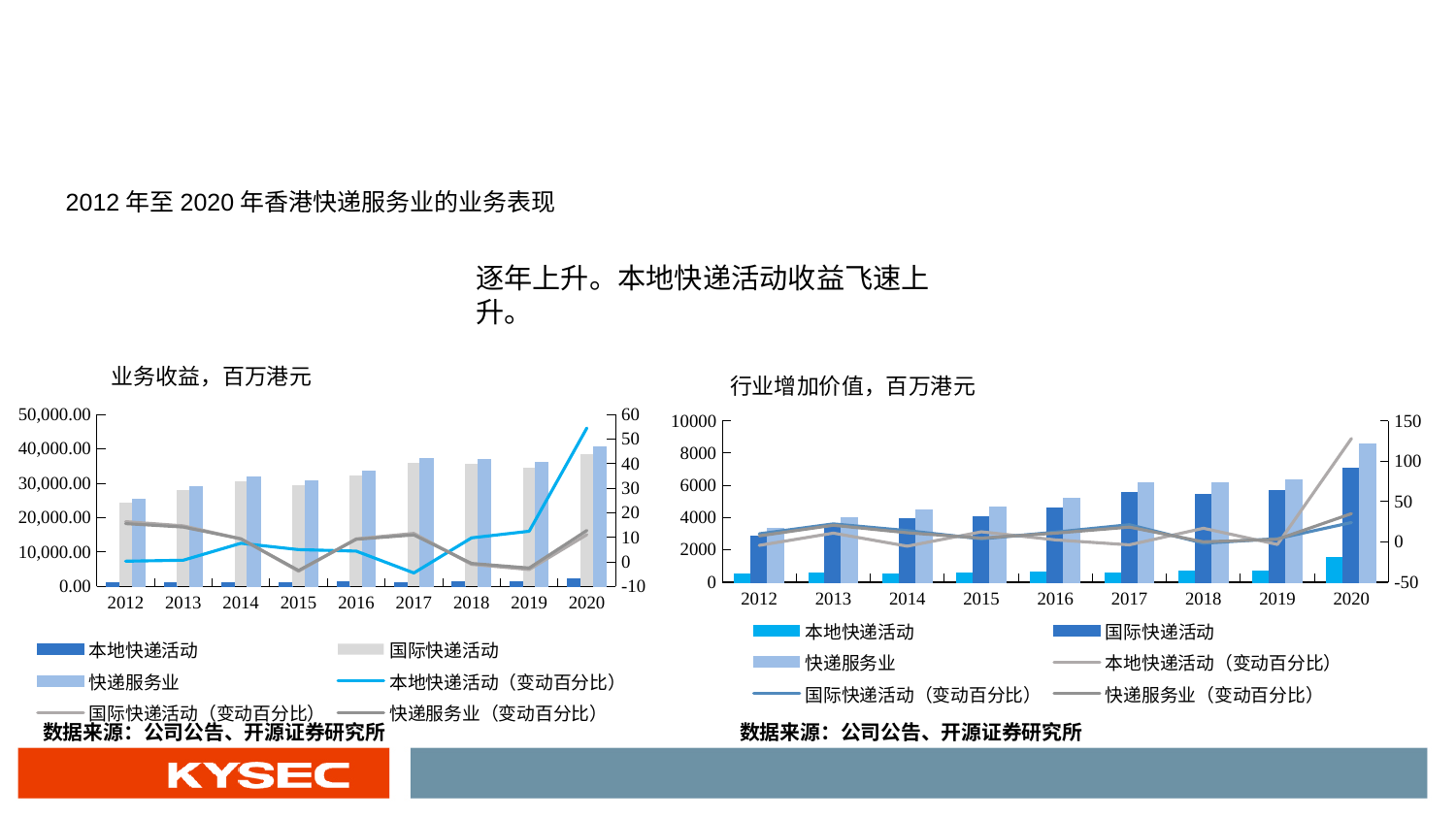

2012年至2020年香港快递服务业的业务表现
逐年上升。本地快递活动收益飞速上升。
| 业务收益，百万港元 |
| --- |
| 行业增加价值，百万港元 |
| --- |

### Chart

| Category | 本地快递活动 | 国际快递活动 | 快递服务业 | 本地快递活动（变动百分比） | 国际快递活动（变动百分比） | 快递服务业（变动百分比） |
|---|---|---|---|---|---|---|
| 2012 | 1043.3 | 24419.6 | 25462.9 | 0.3 | 16.4 | 15.6 |
| 2013 | 1050.8 | 28016.5 | 29067.2 | 0.7 | 14.7 | 14.2 |
| 2014 | 1130.9 | 30655.4 | 31786.3 | 7.6 | 9.4 | 9.4 |
| 2015 | 1187.1 | 29485.5 | 30672.7 | 5.0 | -3.8 | -3.5 |
| 2016 | 1239.1 | 32263.4 | 33502.5 | 4.4 | 9.4 | 9.2 |
| 2017 | 1180.3 | 36000.3 | 37183.3 | -4.5 | 11.6 | 11.0 |
| 2018 | 1295.8 | 35654.9 | 36950.7 | 9.8 | -1.0 | -0.6 |
| 2019 | 1457.9 | 34559.0 | 36016.9 | 12.5 | -3.1 | -2.5 |
| 2020 | 2253.0 | 38379.3 | 40632.4 | 54.5 | 11.1 | 12.8 |

### Chart

| Category | 本地快递活动 | 国际快递活动 | 快递服务业 | 本地快递活动（变动百分比） | 国际快递活动（变动百分比） | 快递服务业（变动百分比） |
|---|---|---|---|---|---|---|
| 2012 | 506.9 | 2825.9 | 3332.8 | -4.3 | 10.0 | 7.5 |
| 2013 | 562.3 | 3456.0 | 4018.2 | 10.9 | 22.3 | 20.6 |
| 2014 | 532.2 | 3941.2 | 4473.4 | -5.3 | 14.0 | 11.3 |
| 2015 | 598.5 | 4086.7 | 4685.3 | 12.5 | 3.7 | 4.7 |
| 2016 | 613.4 | 4579.7 | 5193.0 | 2.5 | 12.1 | 10.8 |
| 2017 | 590.5 | 5555.0 | 6145.5 | -3.7 | 21.3 | 18.3 |
| 2018 | 690.1 | 5460.8 | 6150.9 | 16.9 | -1.7 | 0.1 |
| 2019 | 667.8 | 5679.1 | 6346.9 | -3.2 | 4.0 | 3.2 |
| 2020 | 1523.6 | 7043.5 | 8567.1 | 128.2 | 24.0 | 35.0 |
数据来源：公司公告、开源证券研究所
数据来源：公司公告、开源证券研究所